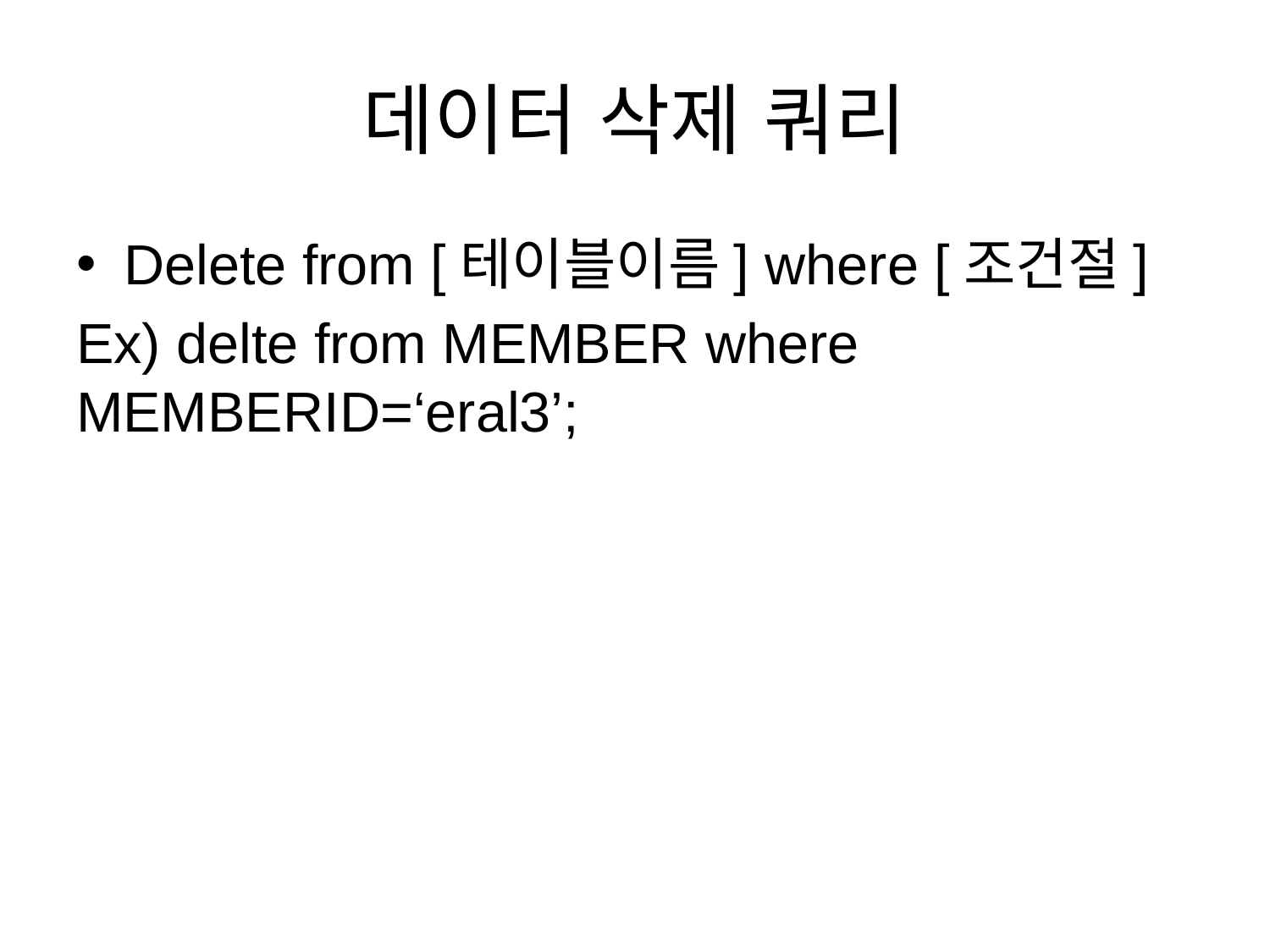

# 데이터 삭제 쿼리
Delete from [테이블이름] where [조건절]
Ex) delte from MEMBER where MEMBERID=‘eral3’;